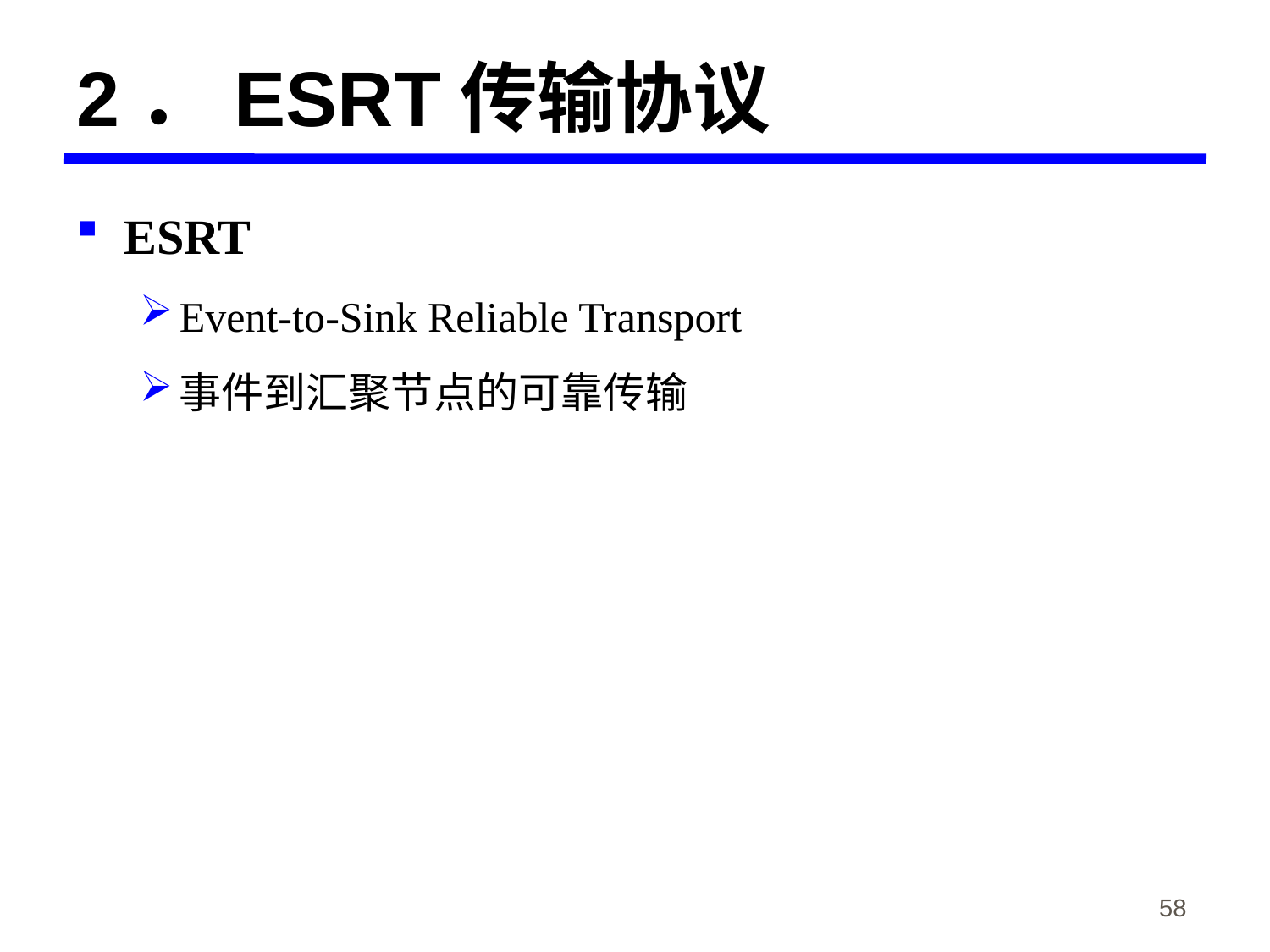

# 2．ESRT传输协议
ESRT
Event-to-Sink Reliable Transport
事件到汇聚节点的可靠传输
《物联网概论》-韩毅刚
58